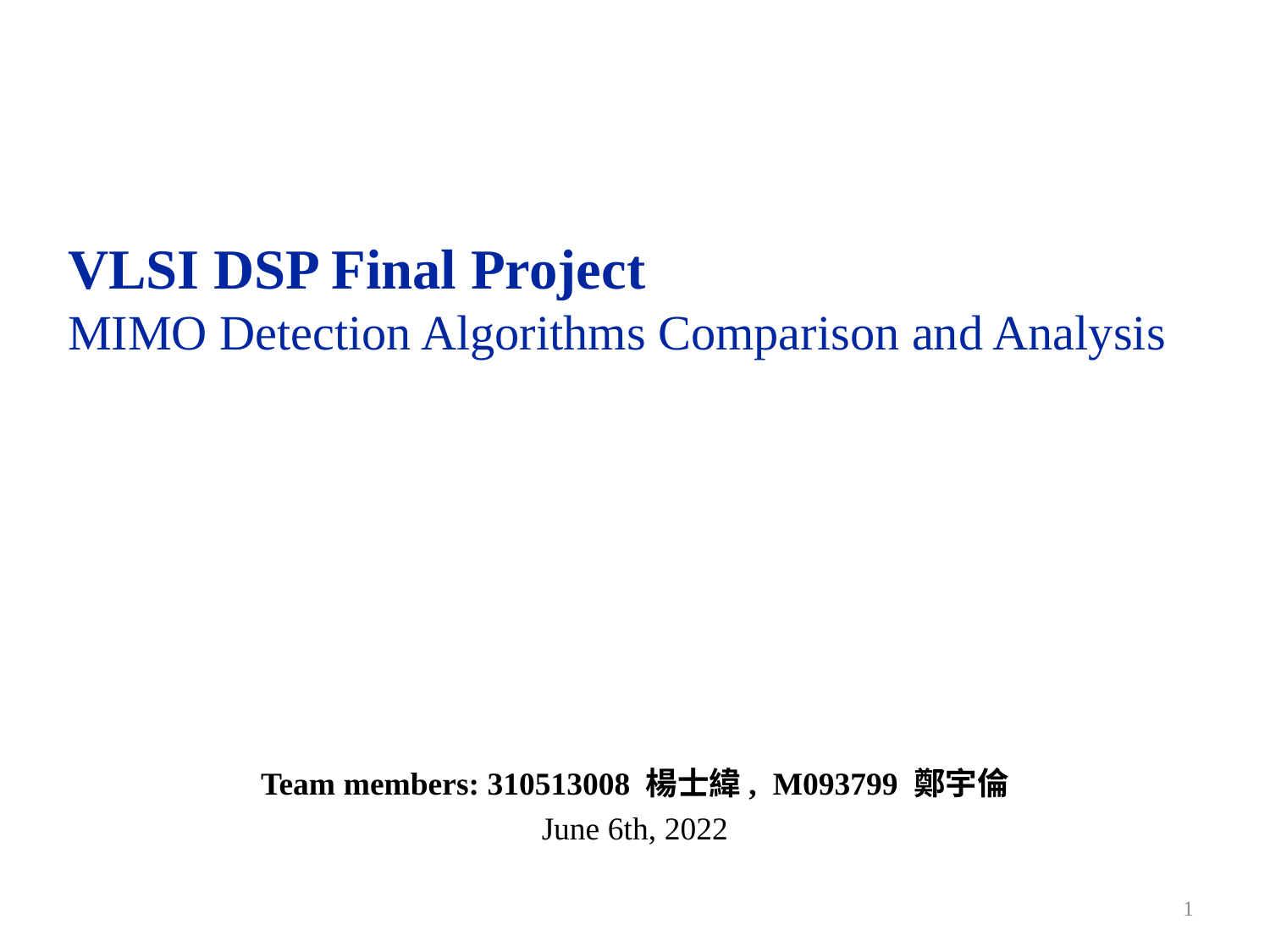

# VLSI DSP Final Project MIMO Detection Algorithms Comparison and Analysis

Team members: 310513008 楊士緯,  M093799 鄭宇倫
June 6th, 2022
1